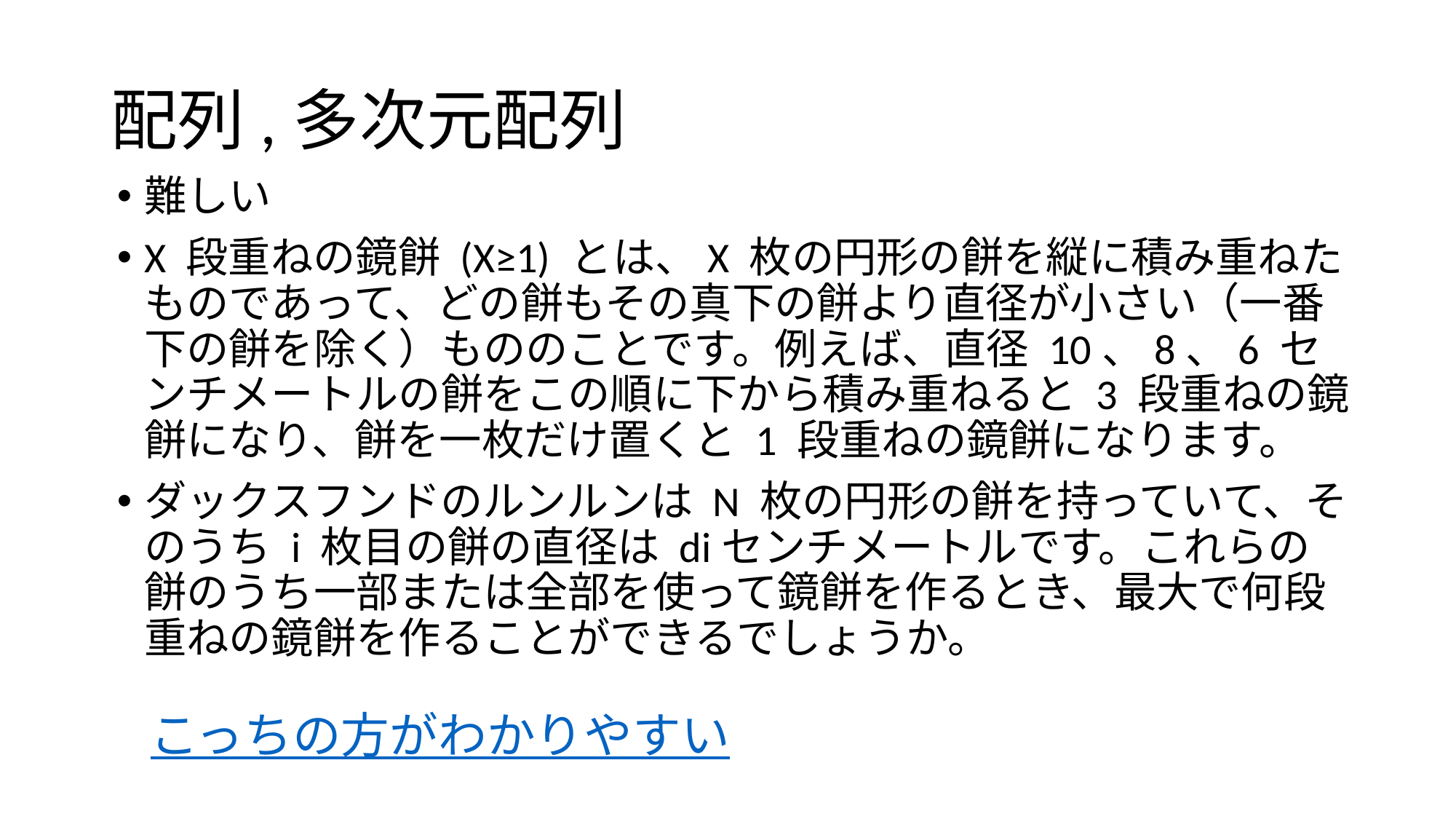

# 配列,多次元配列
難しい
X 段重ねの鏡餅 (X≥1) とは、X 枚の円形の餅を縦に積み重ねたものであって、どの餅もその真下の餅より直径が小さい（一番下の餅を除く）もののことです。例えば、直径 10、8、6 センチメートルの餅をこの順に下から積み重ねると 3 段重ねの鏡餅になり、餅を一枚だけ置くと 1 段重ねの鏡餅になります。
ダックスフンドのルンルンは N 枚の円形の餅を持っていて、そのうち i 枚目の餅の直径は diセンチメートルです。これらの餅のうち一部または全部を使って鏡餅を作るとき、最大で何段重ねの鏡餅を作ることができるでしょうか。
こっちの方がわかりやすい